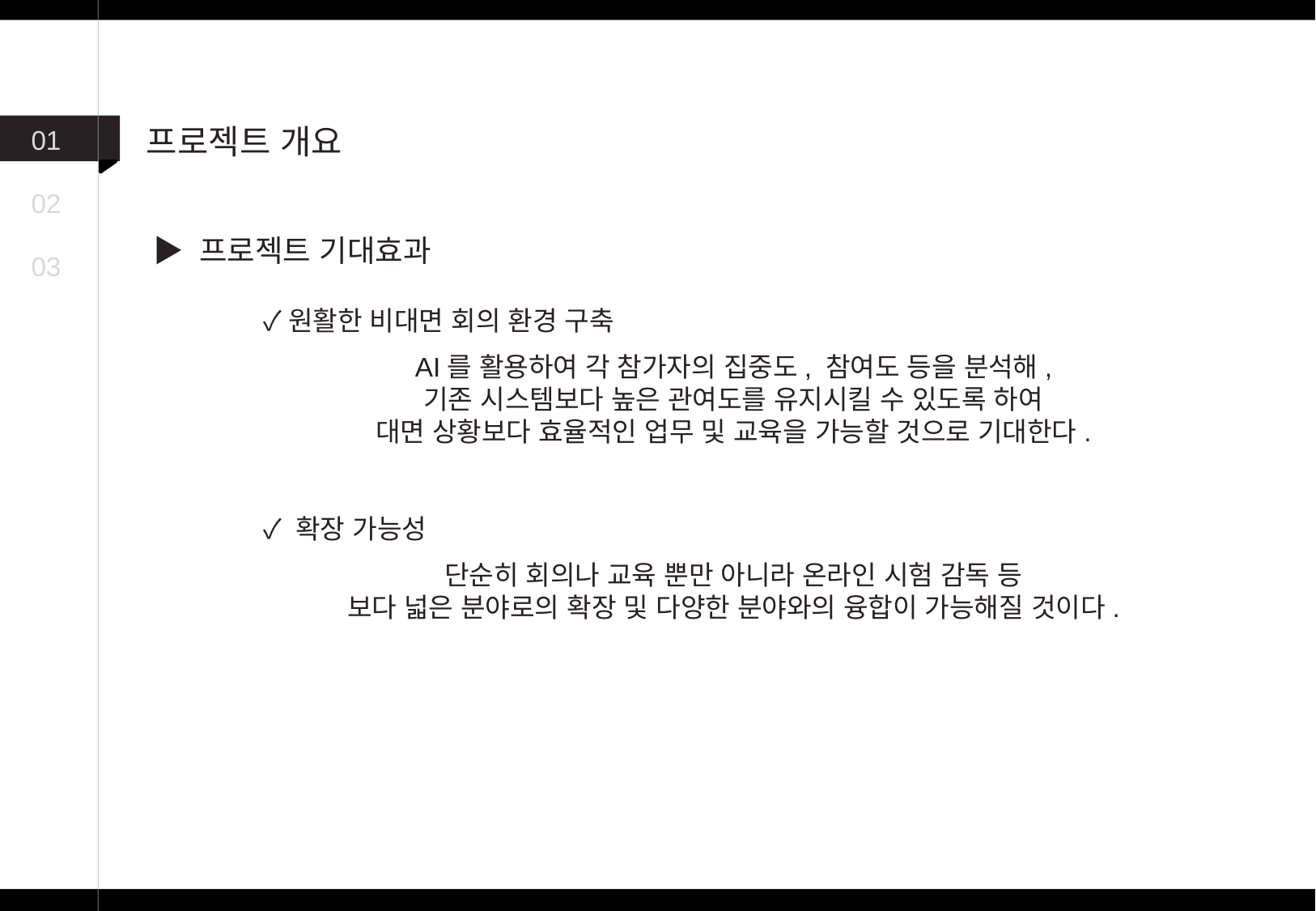

프로젝트 개요

01
02
▶ 프로젝트 기대효과
✓원활한 비대면 회의 환경 구축

AI를 활용하여 각 참가자의 집중도, 참여도 등을 분석해,
기존 시스템보다 높은 관여도를 유지시킬 수 있도록 하여
대면 상황보다 효율적인 업무 및 교육을 가능할 것으로 기대한다.

✓ 확장 가능성

단순히 회의나 교육 뿐만 아니라 온라인 시험 감독 등
보다 넓은 분야로의 확장 및 다양한 분야와의 융합이 가능해질 것이다.
03